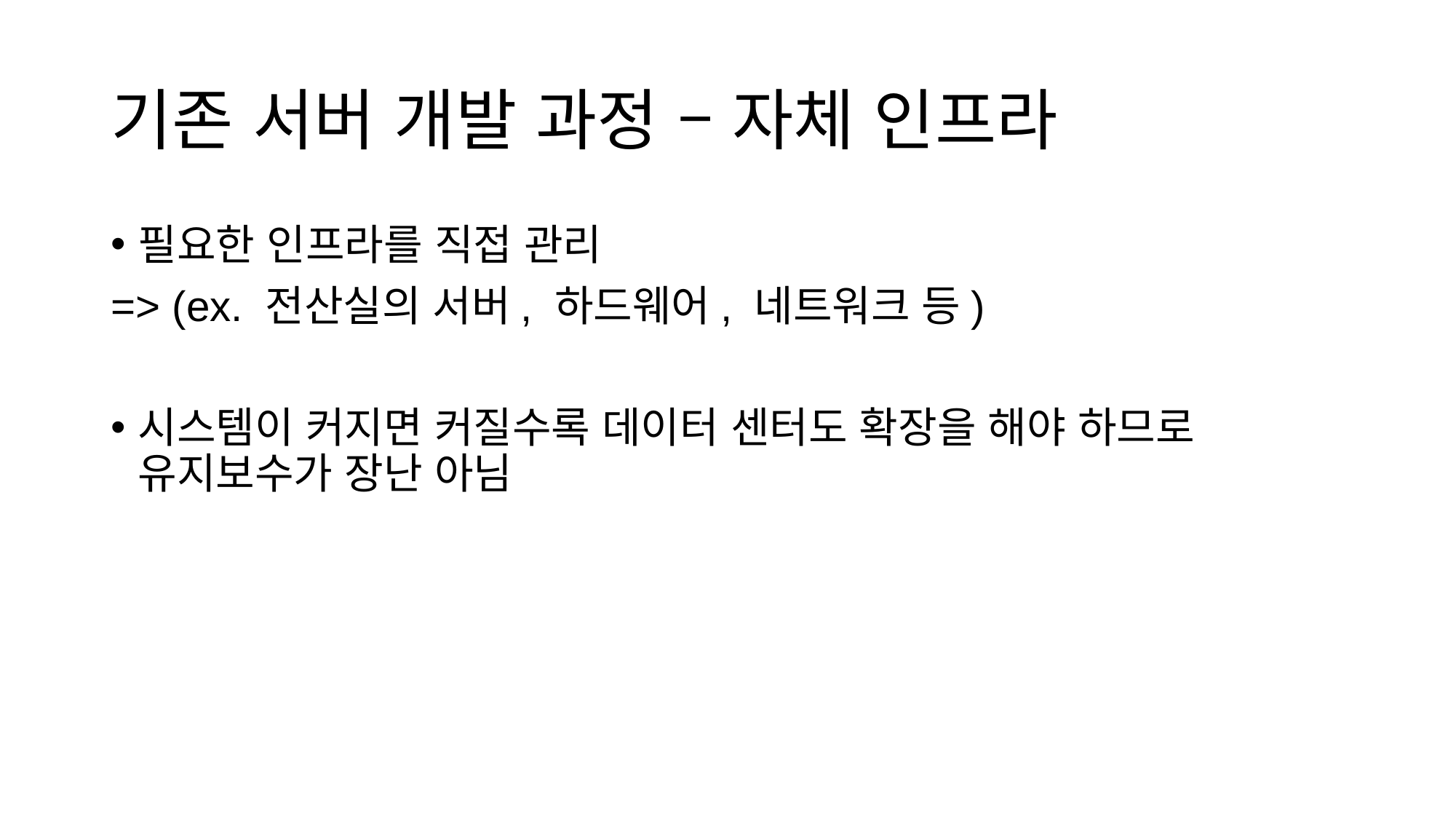

# 기존 서버 개발 과정 – 자체 인프라
필요한 인프라를 직접 관리
=> (ex. 전산실의 서버, 하드웨어, 네트워크 등)

시스템이 커지면 커질수록 데이터 센터도 확장을 해야 하므로 유지보수가 장난 아님